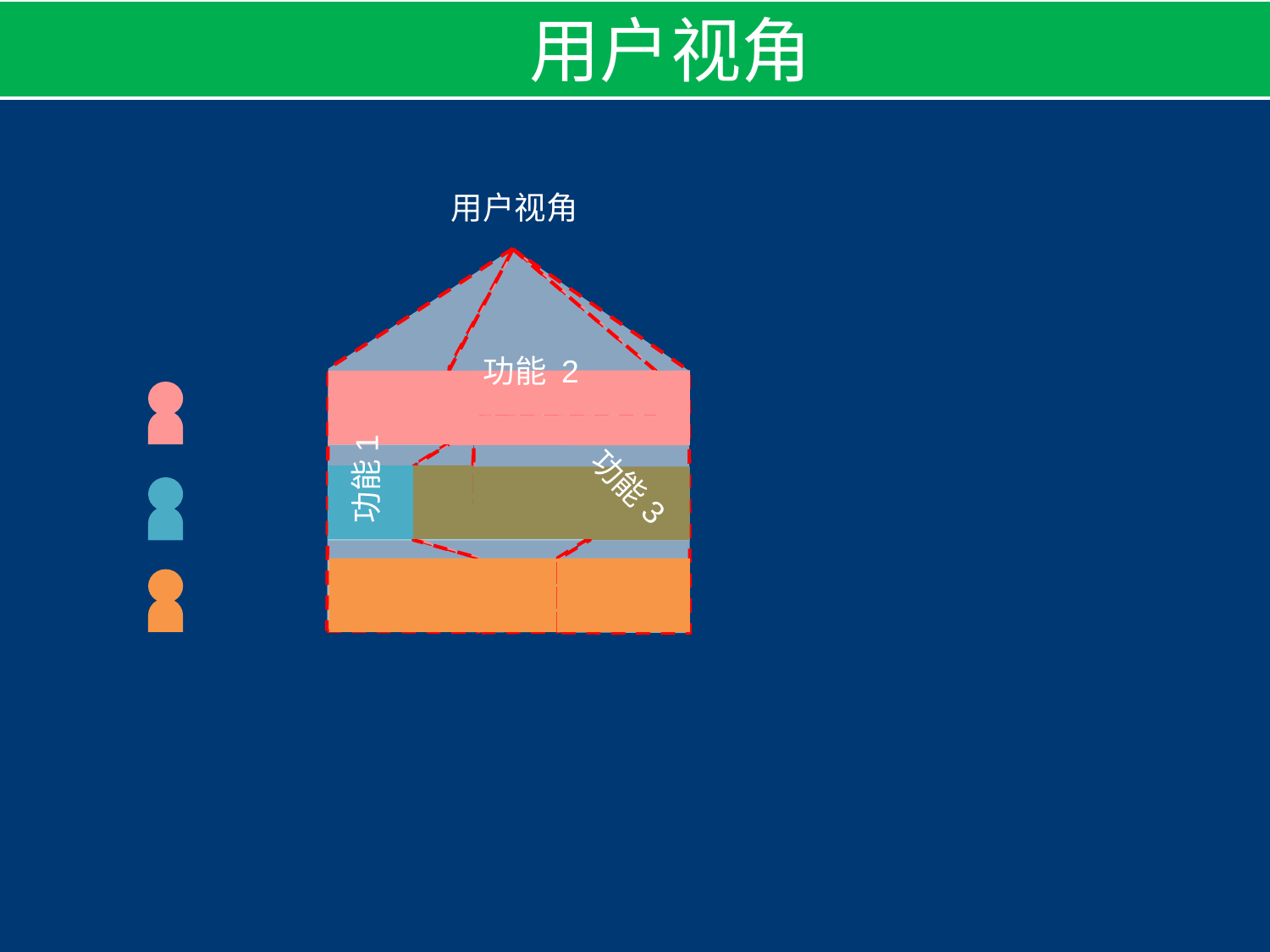

用户视角
用户视角
前端工作

API工作
功能 2

数据库工作
功能1
功能3